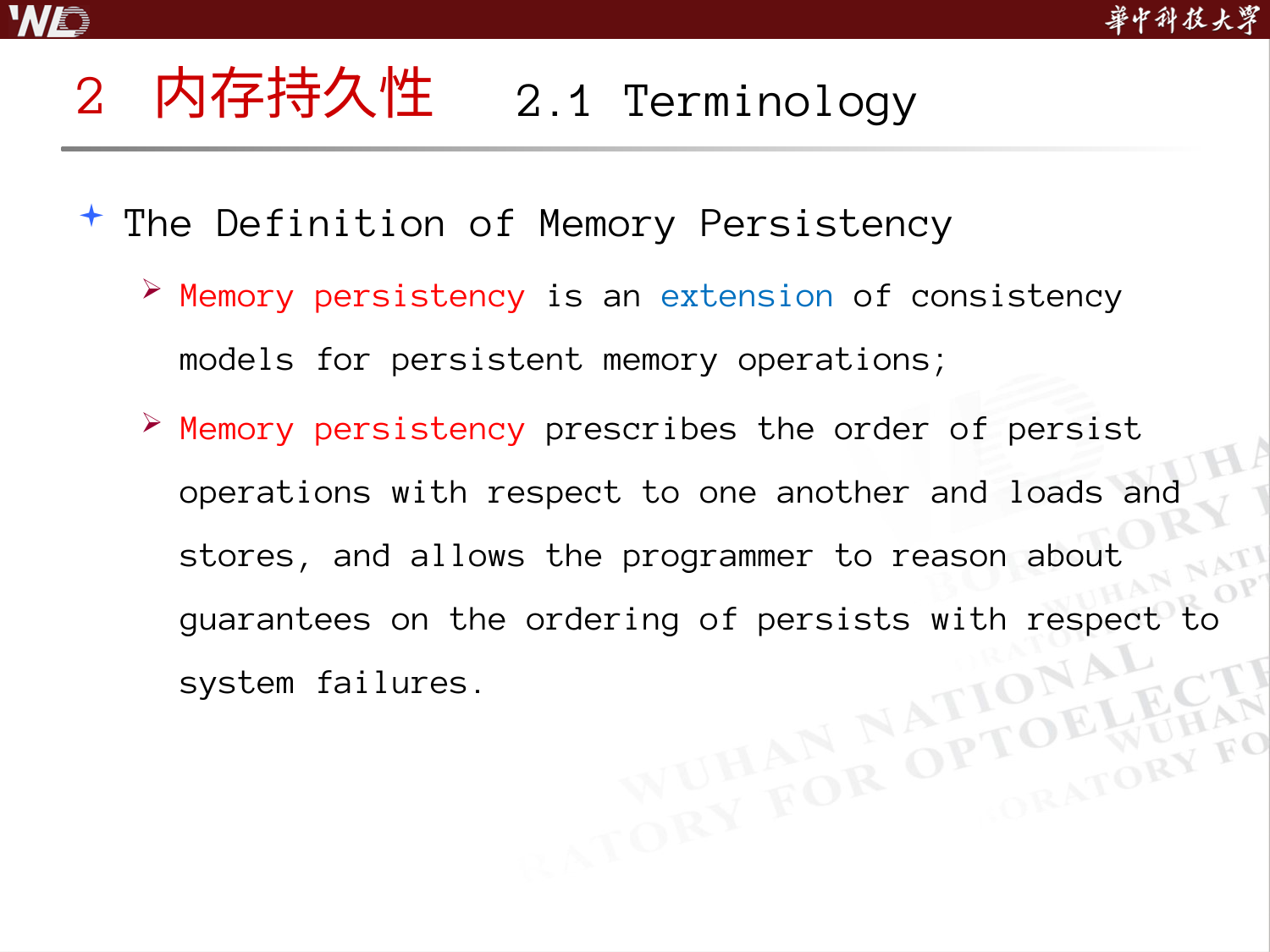

# 2 内存持久性
2.1 Terminology
The Definition of Memory Persistency
Memory persistency is an extension of consistency models for persistent memory operations;
Memory persistency prescribes the order of persist operations with respect to one another and loads and stores, and allows the programmer to reason about guarantees on the ordering of persists with respect to system failures.